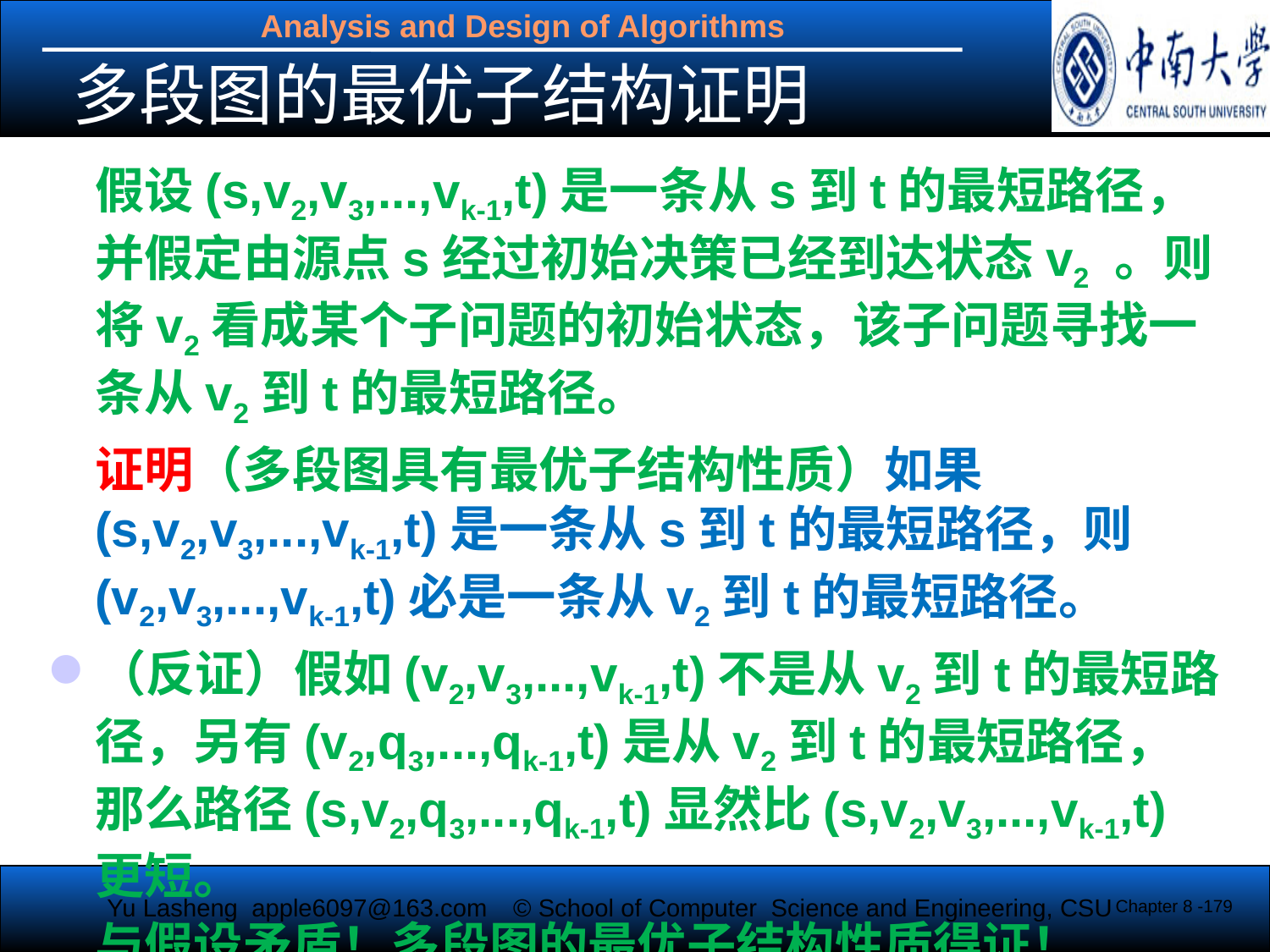

# 多段图的最优子结构证明
	假设(s,v2,v3,...,vk-1,t)是一条从s到t的最短路径，并假定由源点s经过初始决策已经到达状态v2 。则将v2看成某个子问题的初始状态，该子问题寻找一条从v2到t的最短路径。
	证明（多段图具有最优子结构性质）如果(s,v2,v3,...,vk-1,t)是一条从s到t的最短路径，则(v2,v3,...,vk-1,t)必是一条从v2到t的最短路径。
（反证）假如(v2,v3,...,vk-1,t)不是从v2到t的最短路径，另有(v2,q3,...,qk-1,t)是从v2到t的最短路径，那么路径(s,v2,q3,...,qk-1,t)显然比(s,v2,v3,...,vk-1,t)更短。
	与假设矛盾！多段图的最优子结构性质得证！
Chapter 8 -179